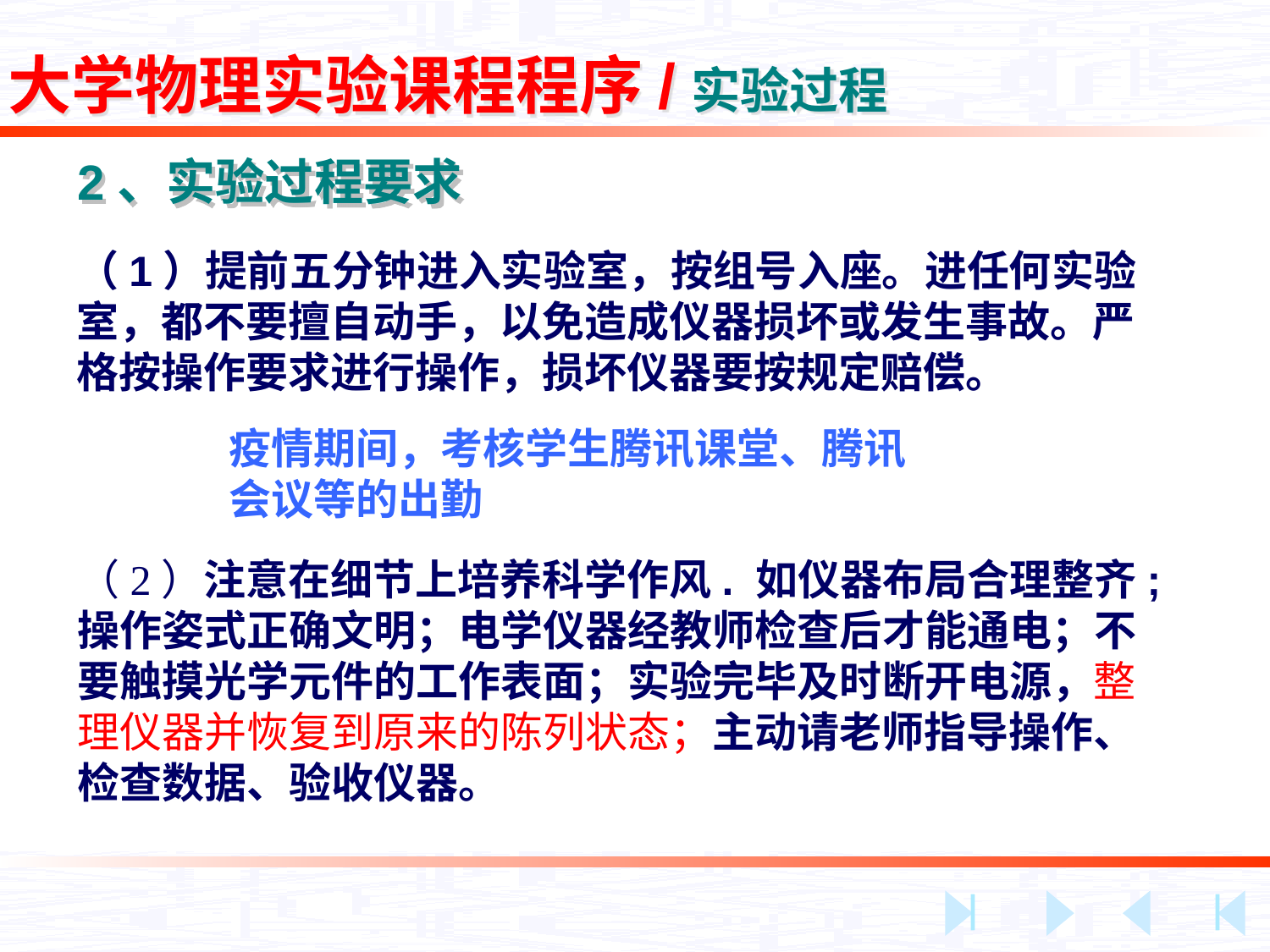

大学物理实验课程程序/实验过程
2、实验过程要求
（1）提前五分钟进入实验室，按组号入座。进任何实验室，都不要擅自动手，以免造成仪器损坏或发生事故。严格按操作要求进行操作，损坏仪器要按规定赔偿。
疫情期间，考核学生腾讯课堂、腾讯会议等的出勤
（2）注意在细节上培养科学作风. 如仪器布局合理整齐;操作姿式正确文明；电学仪器经教师检查后才能通电；不要触摸光学元件的工作表面；实验完毕及时断开电源，整理仪器并恢复到原来的陈列状态；主动请老师指导操作、检查数据、验收仪器。